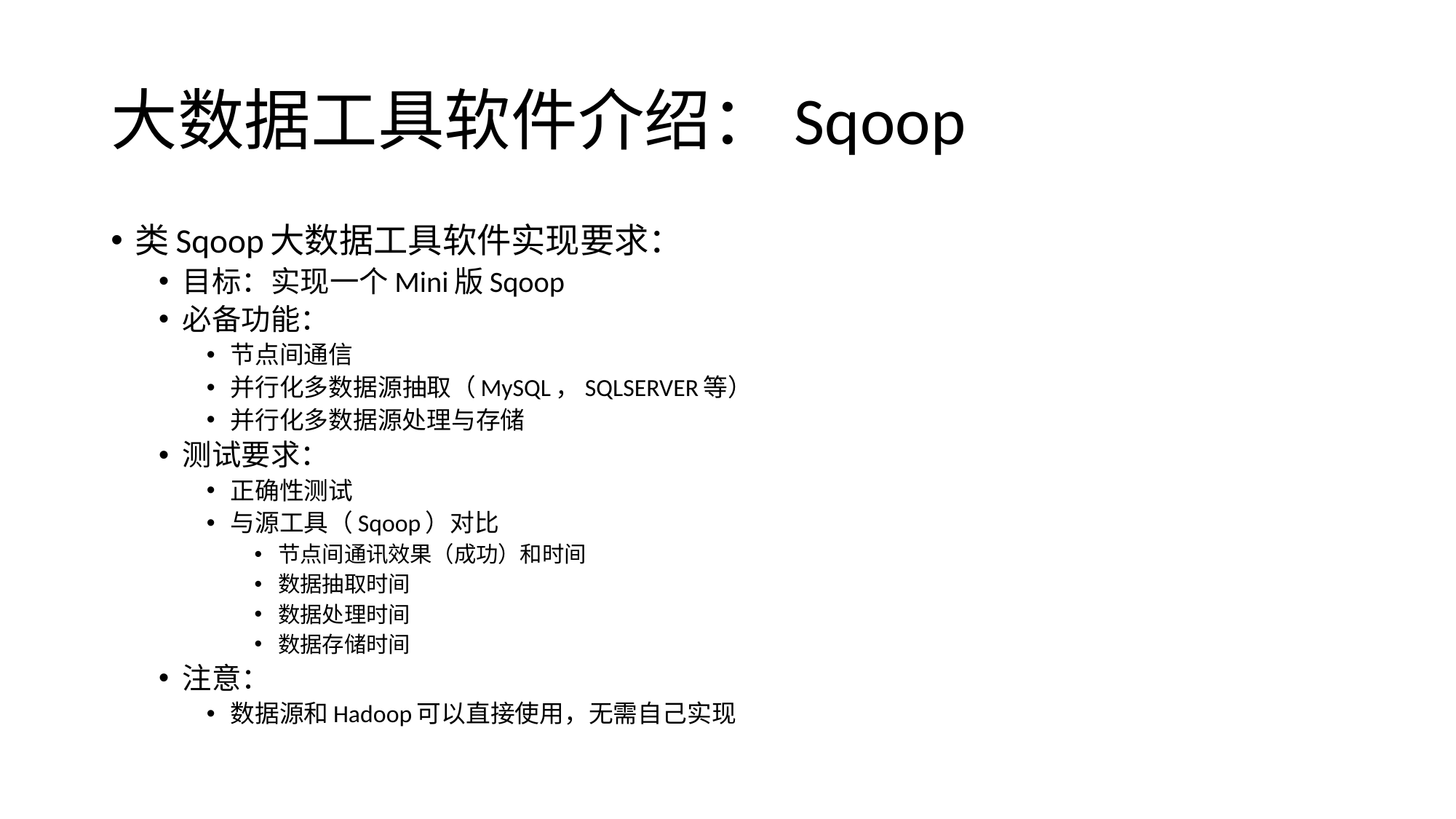

# 大数据工具软件介绍：Sqoop
类Sqoop大数据工具软件实现要求：
目标：实现一个Mini版Sqoop
必备功能：
节点间通信
并行化多数据源抽取（MySQL，SQLSERVER等）
并行化多数据源处理与存储
测试要求：
正确性测试
与源工具（Sqoop）对比
节点间通讯效果（成功）和时间
数据抽取时间
数据处理时间
数据存储时间
注意：
数据源和Hadoop可以直接使用，无需自己实现